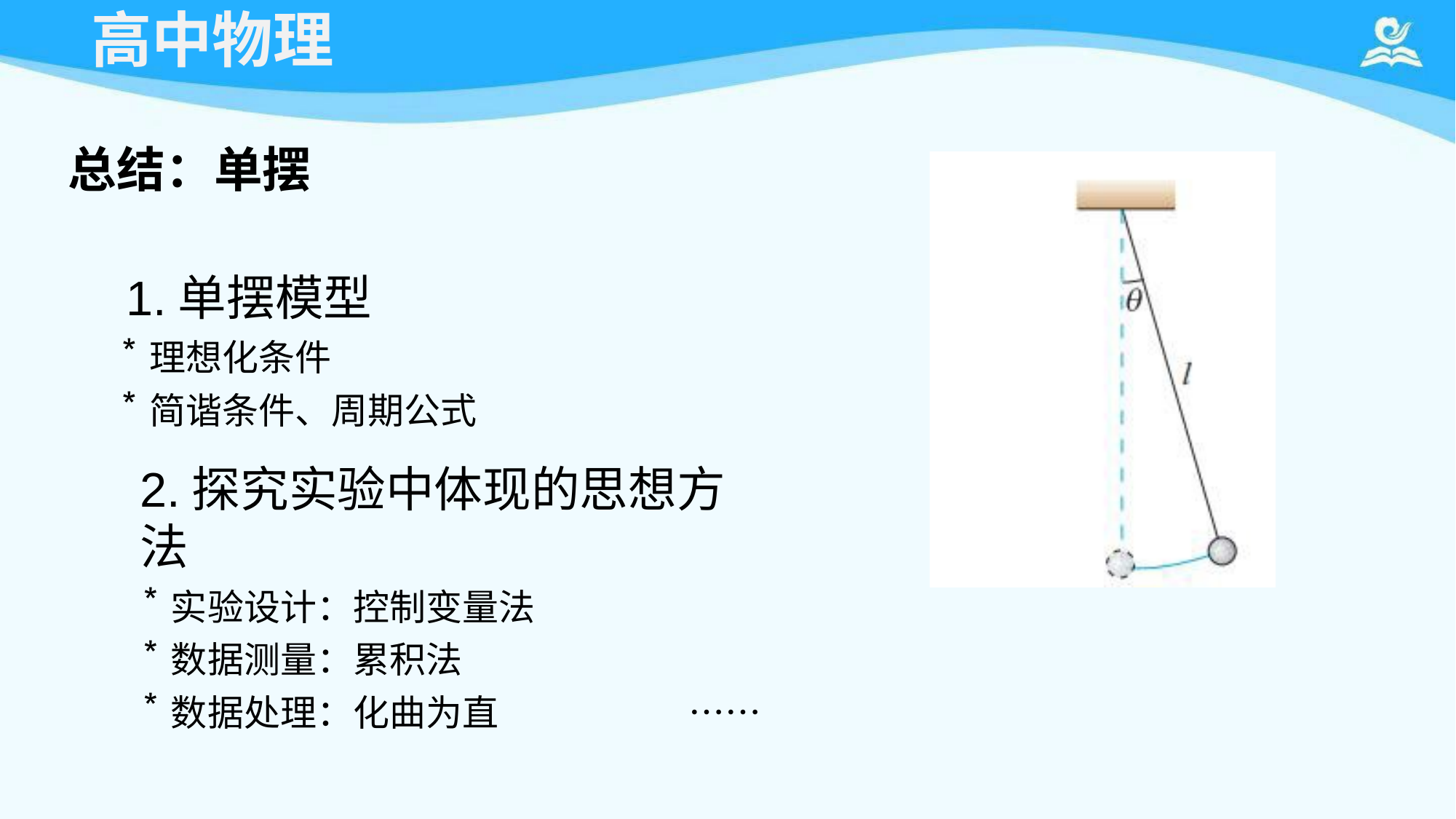

# 高中物理
总结：单摆

1.单摆模型
理想化条件
简谐条件、周期公式
2.探究实验中体现的思想方法
实验设计：控制变量法
数据测量：累积法
数据处理：化曲为直	……